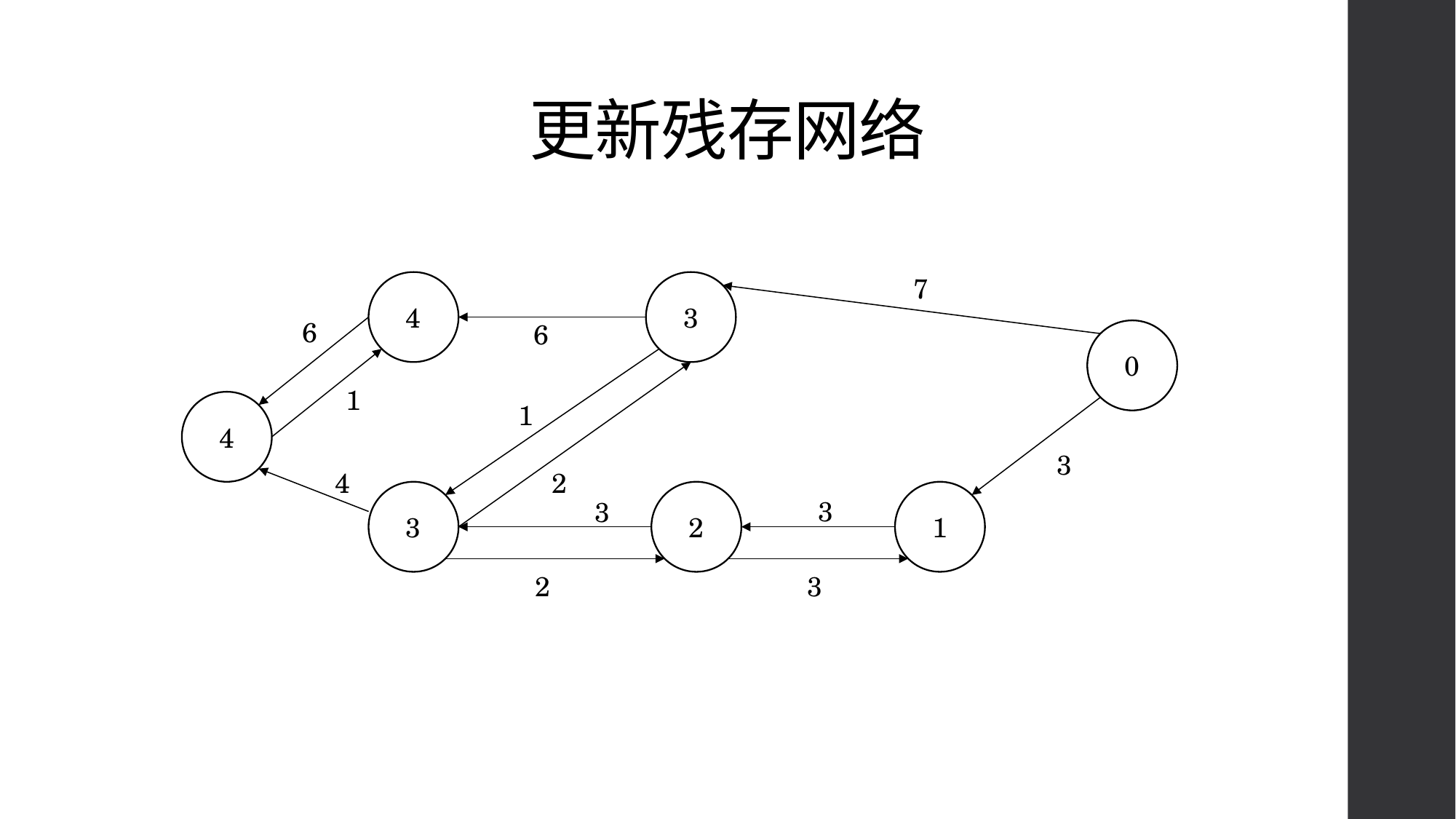

# 更新残存网络

7
3
4
6
6
0
1
4
1
3
4
2
3
2
1
3
3
2
3